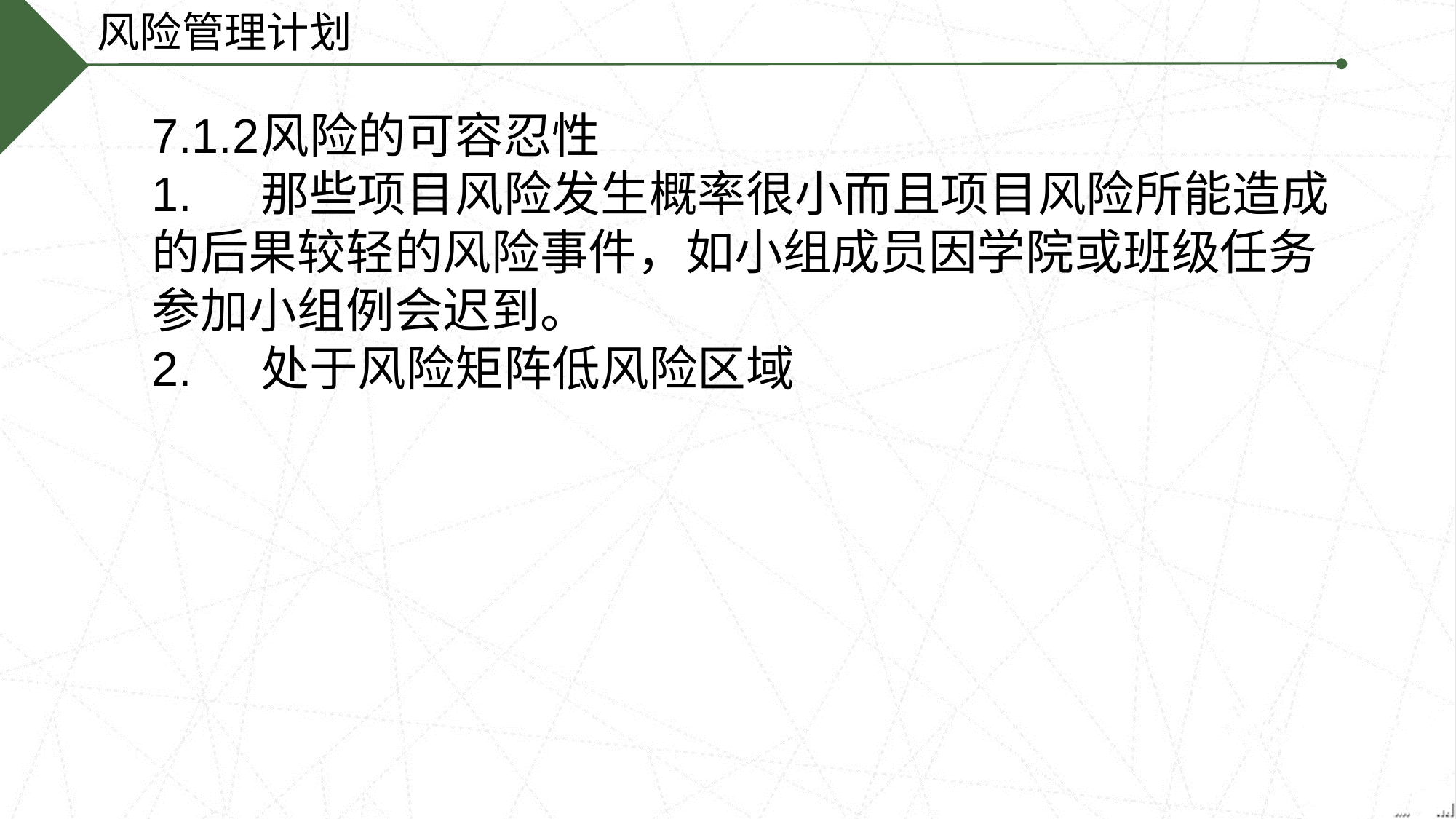

风险管理计划

7.1.2	风险的可容忍性
1.	那些项目风险发生概率很小而且项目风险所能造成的后果较轻的风险事件，如小组成员因学院或班级任务参加小组例会迟到。
2.	处于风险矩阵低风险区域